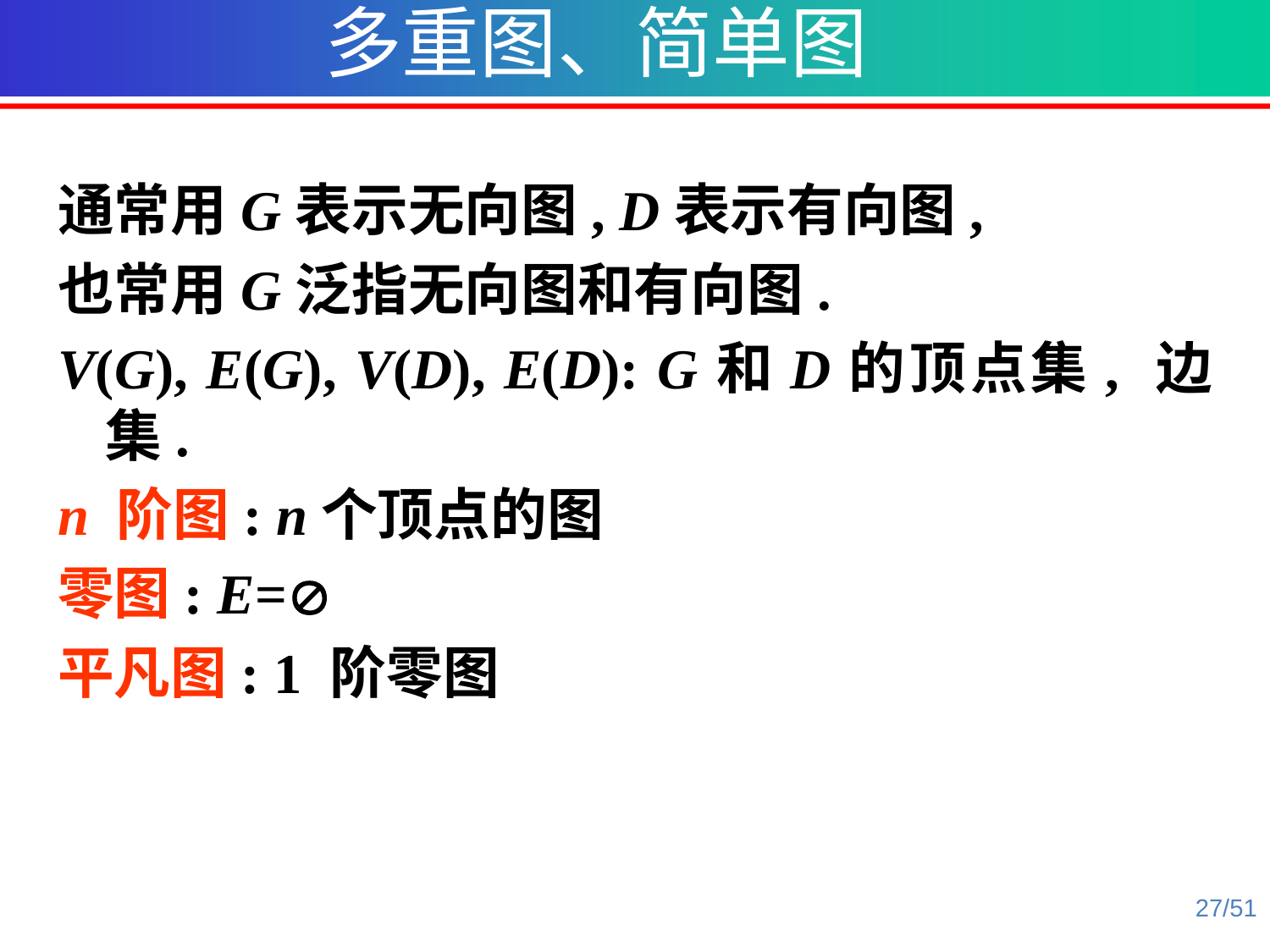

多重图、简单图
通常用G表示无向图, D表示有向图,
也常用G泛指无向图和有向图.
V(G), E(G), V(D), E(D): G和D的顶点集, 边集.
n 阶图: n个顶点的图
零图: E=∅
平凡图: 1 阶零图
27/51